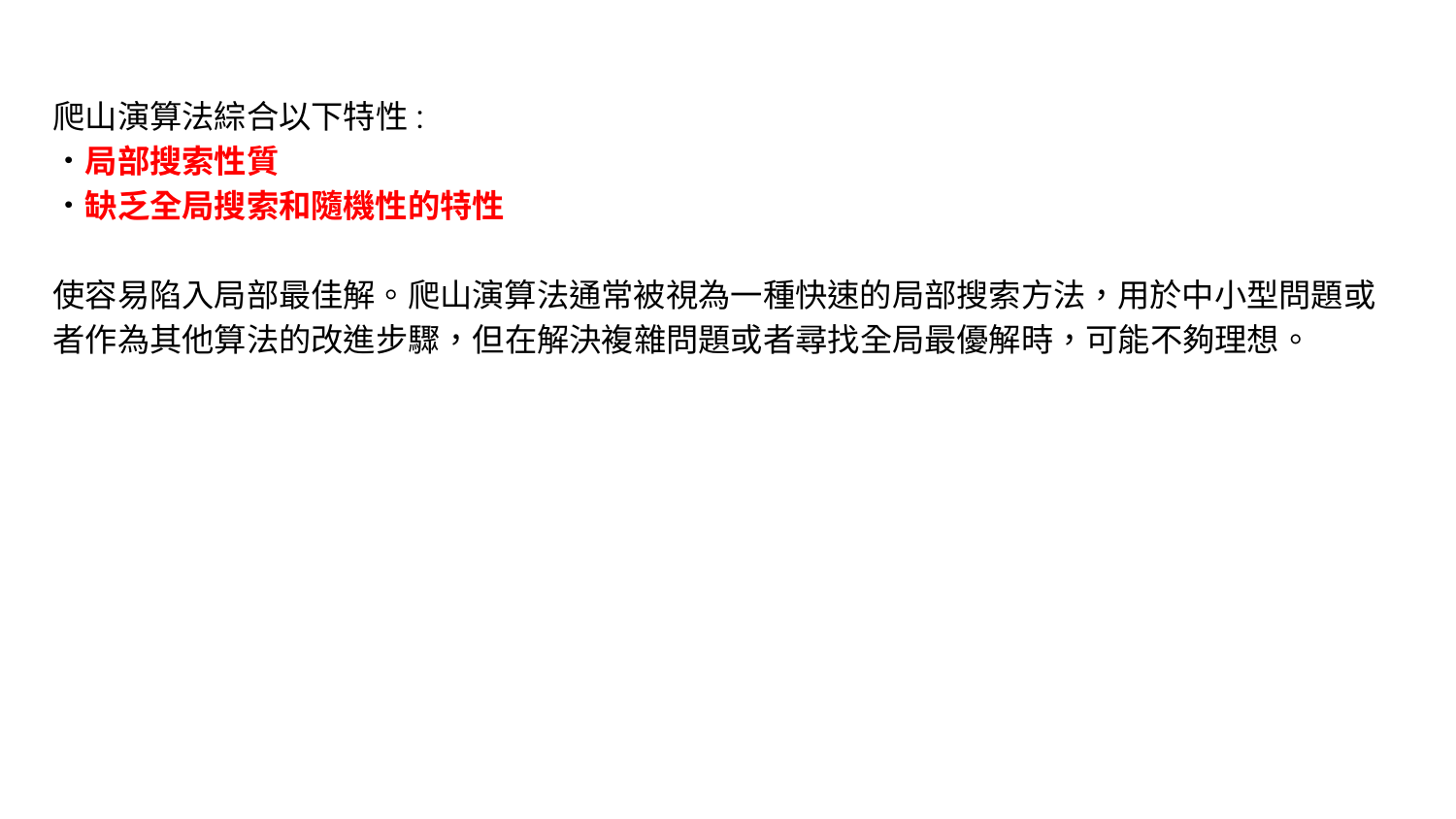

爬山演算法綜合以下特性:
．局部搜索性質
．缺乏全局搜索和隨機性的特性
使容易陷入局部最佳解。爬山演算法通常被視為一種快速的局部搜索方法，用於中小型問題或者作為其他算法的改進步驟，但在解決複雜問題或者尋找全局最優解時，可能不夠理想。